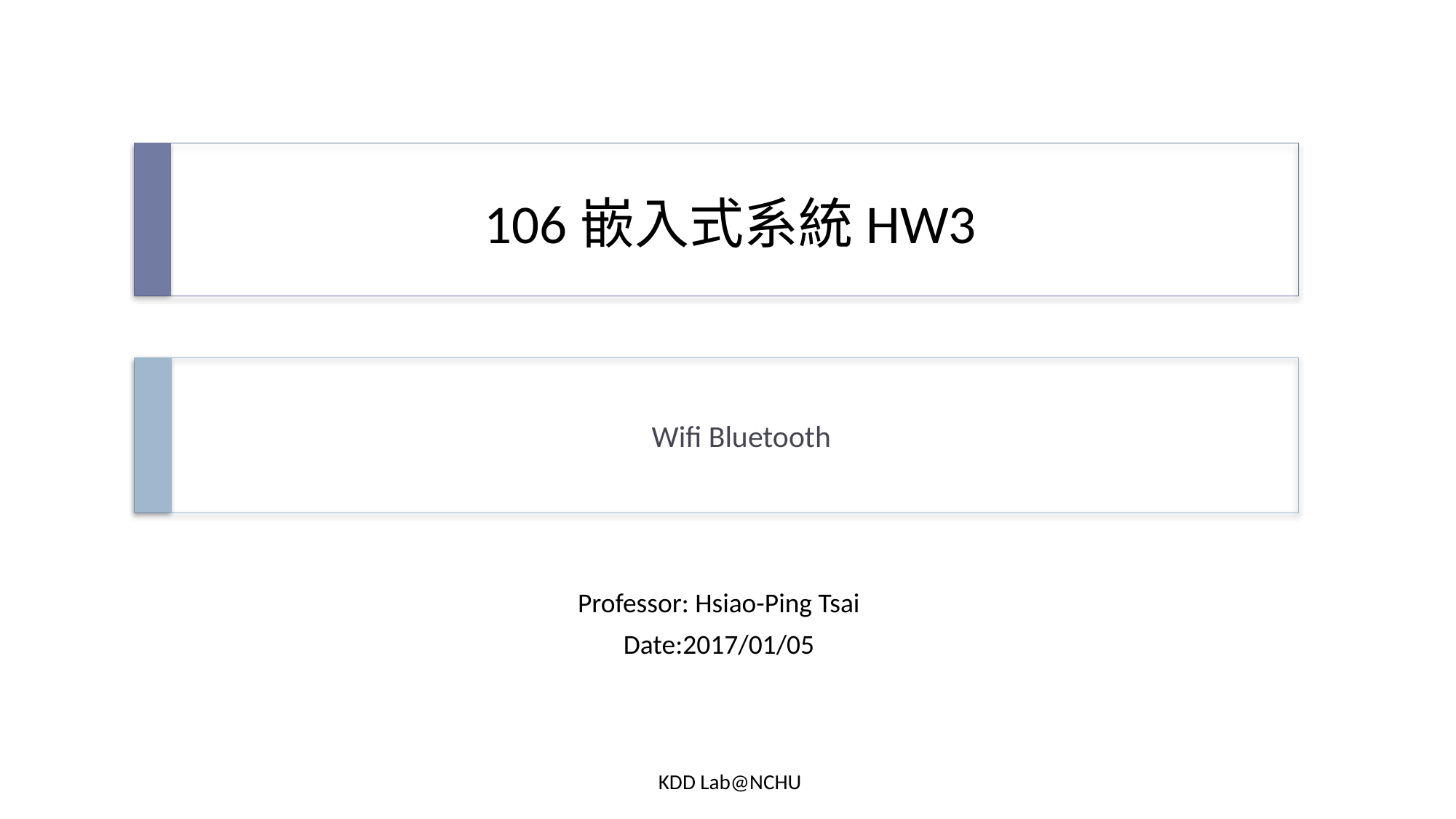

# 106嵌入式系統HW3
Wifi Bluetooth
Professor: Hsiao-Ping Tsai
Date:2017/01/05